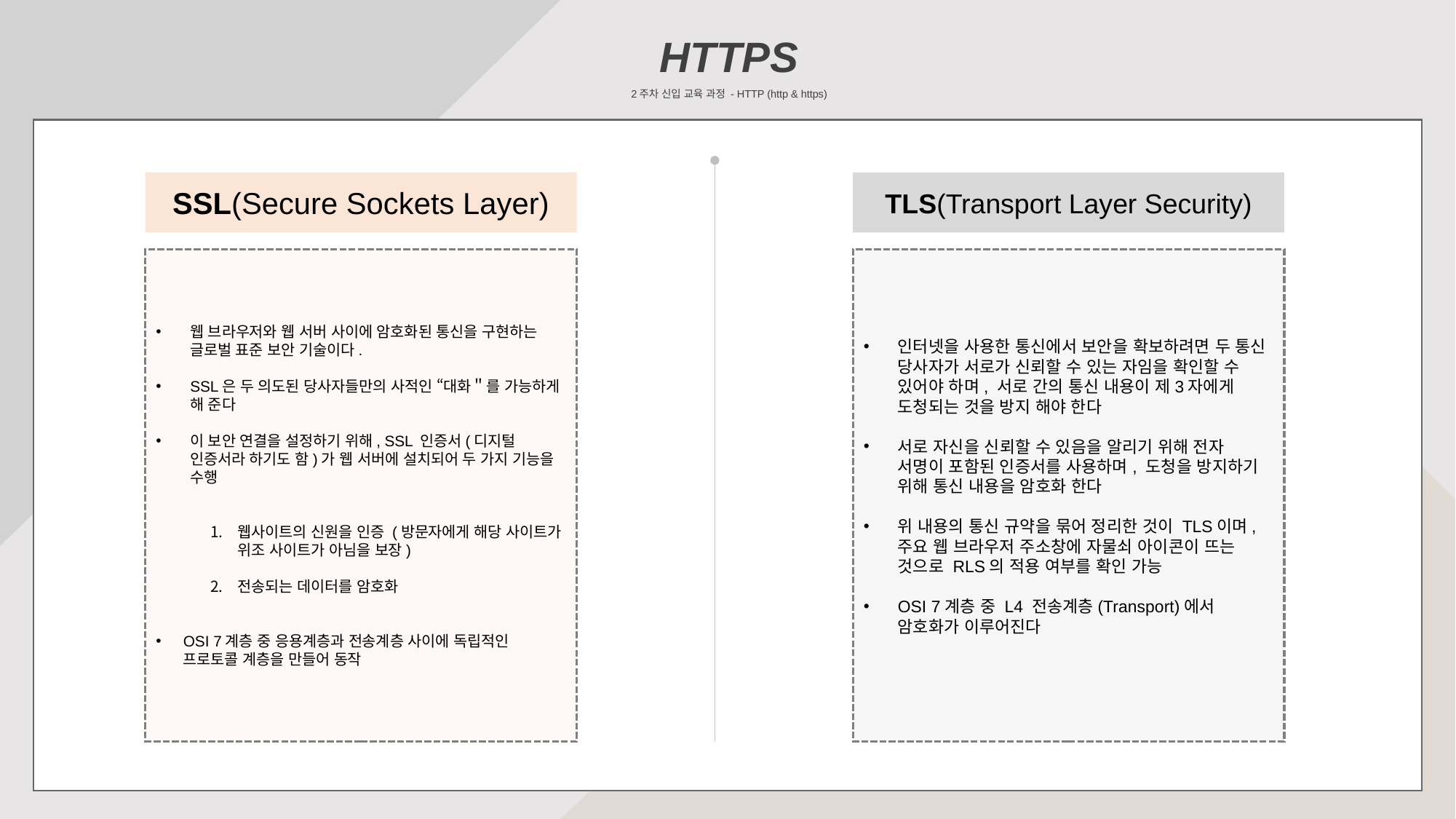

HTTPS
2주차 신입 교육 과정 - HTTP (http & https)

SSL(Secure Sockets Layer)
TLS(Transport Layer Security)

웹 브라우저와 웹 서버 사이에 암호화된 통신을 구현하는 글로벌 표준 보안 기술이다.

SSL은 두 의도된 당사자들만의 사적인 “대화＂를 가능하게 해 준다

이 보안 연결을 설정하기 위해, SSL 인증서(디지털 인증서라 하기도 함)가 웹 서버에 설치되어 두 가지 기능을 수행

웹사이트의 신원을 인증 (방문자에게 해당 사이트가 위조 사이트가 아님을 보장)

전송되는 데이터를 암호화

OSI 7계층 중 응용계층과 전송계층 사이에 독립적인 프로토콜 계층을 만들어 동작
인터넷을 사용한 통신에서 보안을 확보하려면 두 통신 당사자가 서로가 신뢰할 수 있는 자임을 확인할 수 있어야 하며, 서로 간의 통신 내용이 제3자에게 도청되는 것을 방지 해야 한다

서로 자신을 신뢰할 수 있음을 알리기 위해 전자 서명이 포함된 인증서를 사용하며, 도청을 방지하기 위해 통신 내용을 암호화 한다

위 내용의 통신 규약을 묶어 정리한 것이 TLS이며, 주요 웹 브라우저 주소창에 자물쇠 아이콘이 뜨는 것으로 RLS의 적용 여부를 확인 가능

OSI 7계층 중 L4 전송계층(Transport)에서 암호화가 이루어진다